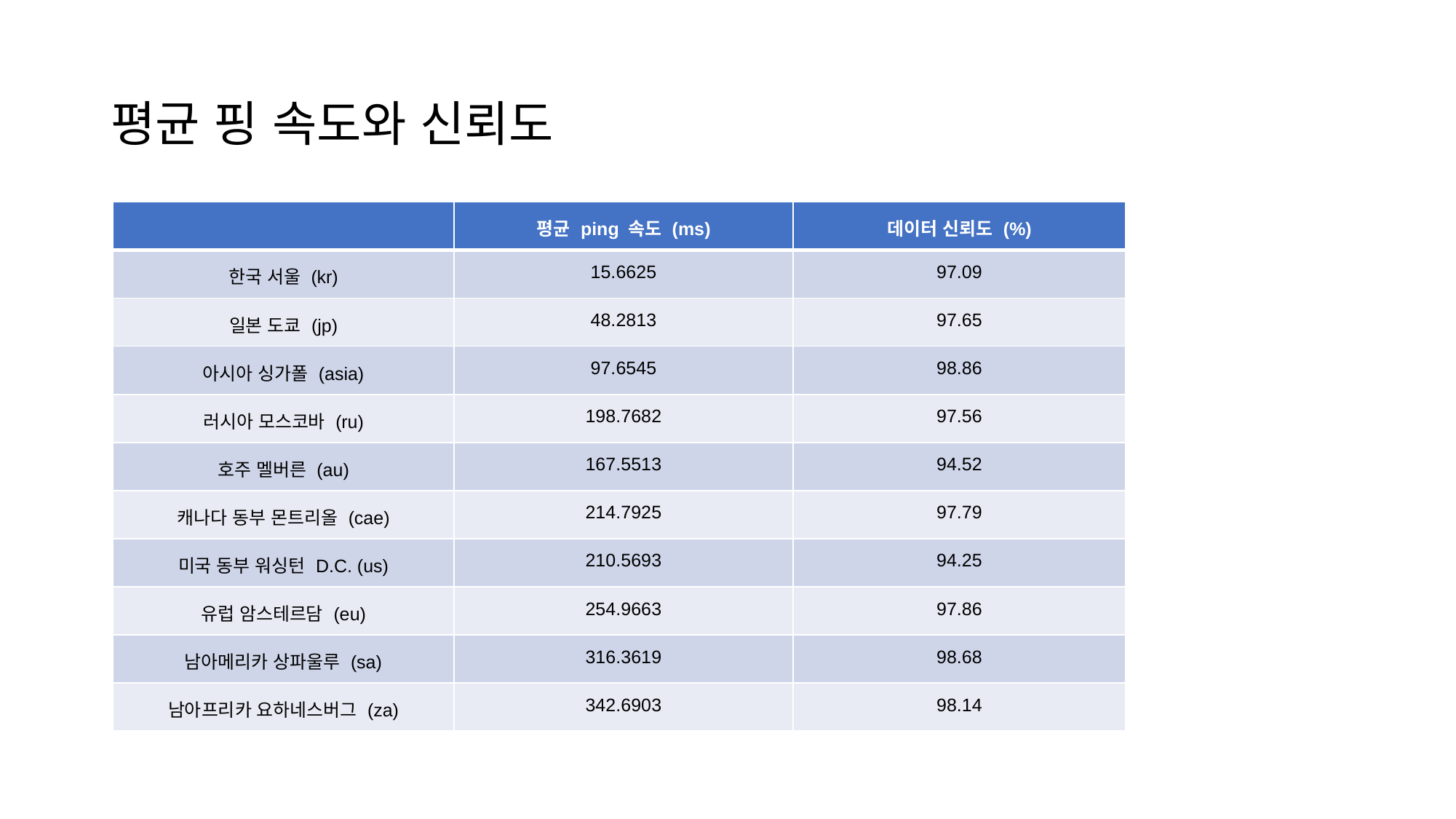

# 평균 핑 속도와 신뢰도
|  | 평균 ping 속도 (ms) | 데이터 신뢰도 (%) |
| --- | --- | --- |
| 한국 서울 (kr) | 15.6625 | 97.09 |
| 일본 도쿄 (jp) | 48.2813 | 97.65 |
| 아시아 싱가폴 (asia) | 97.6545 | 98.86 |
| 러시아 모스코바 (ru) | 198.7682 | 97.56 |
| 호주 멜버른 (au) | 167.5513 | 94.52 |
| 캐나다 동부 몬트리올 (cae) | 214.7925 | 97.79 |
| 미국 동부 워싱턴 D.C. (us) | 210.5693 | 94.25 |
| 유럽 암스테르담 (eu) | 254.9663 | 97.86 |
| 남아메리카 상파울루 (sa) | 316.3619 | 98.68 |
| 남아프리카 요하네스버그 (za) | 342.6903 | 98.14 |